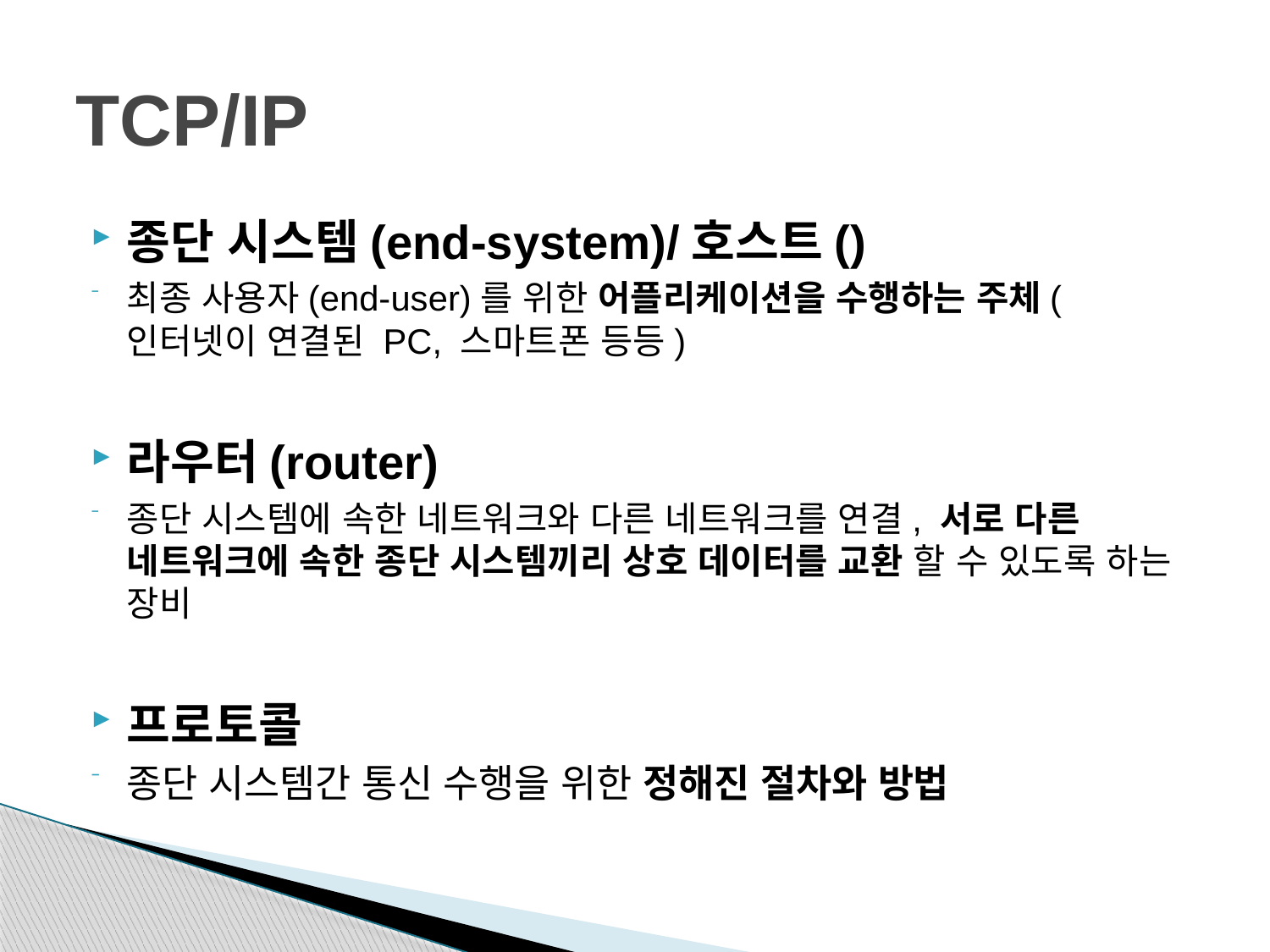

# TCP/IP
종단 시스템(end-system)/호스트()
최종 사용자(end-user)를 위한 어플리케이션을 수행하는 주체(인터넷이 연결된 PC, 스마트폰 등등)

라우터(router)
종단 시스템에 속한 네트워크와 다른 네트워크를 연결, 서로 다른 네트워크에 속한 종단 시스템끼리 상호 데이터를 교환 할 수 있도록 하는 장비

프로토콜
종단 시스템간 통신 수행을 위한 정해진 절차와 방법